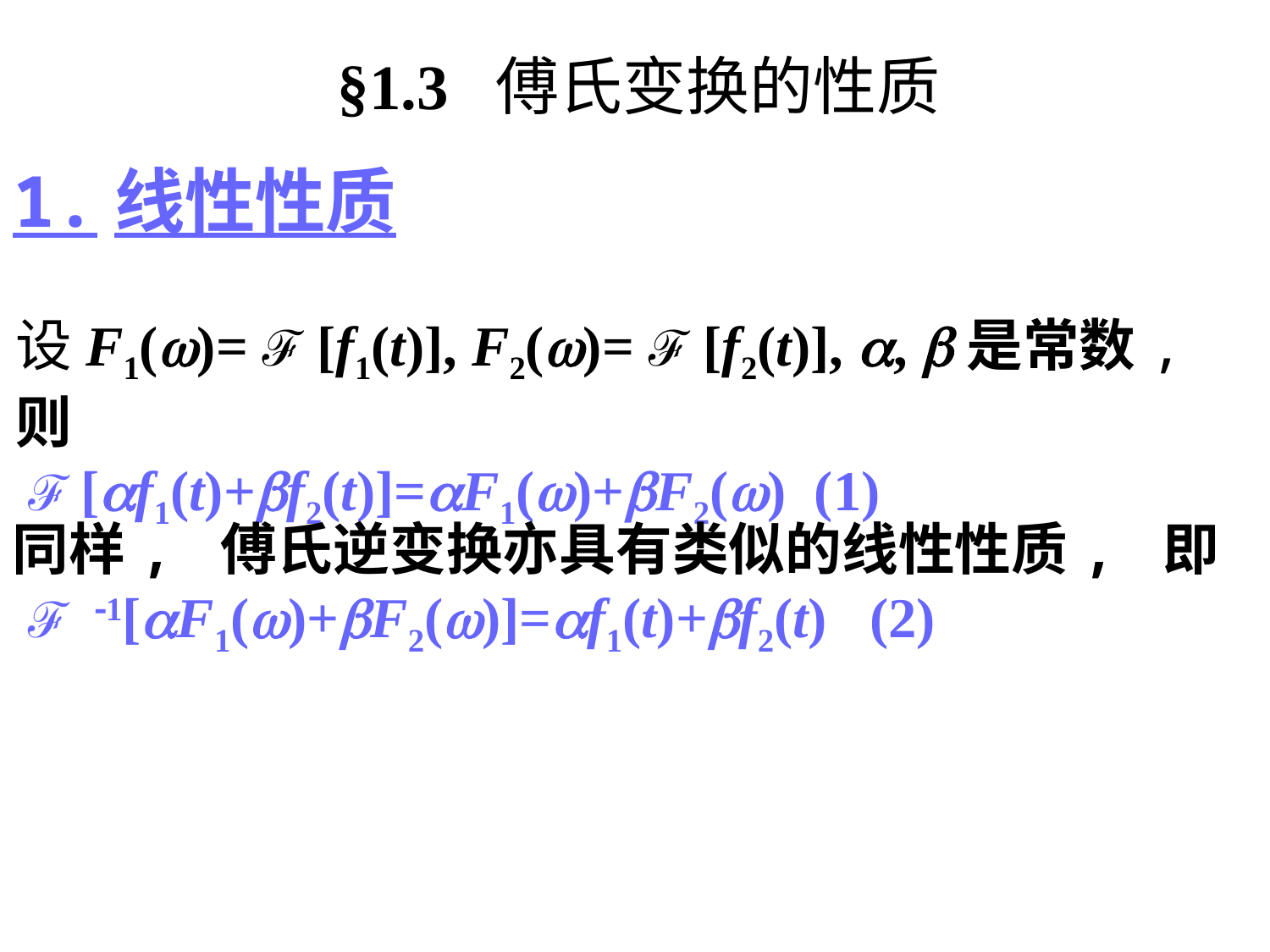

§1.3  傅氏变换的性质
# 1.线性性质 设F1(ω)= ℱ [f1(t)], F2(ω)= ℱ [f2(t)], α, β是常数, 则 ℱ[αf1(t)+βf2(t)]=αF1(ω)+βF2(ω)  (1)
同样, 傅氏逆变换亦具有类似的线性性质, 即
 ℱ −1[αF1(ω)+βF2(ω)]=αf1(t)+βf2(t)   (2)